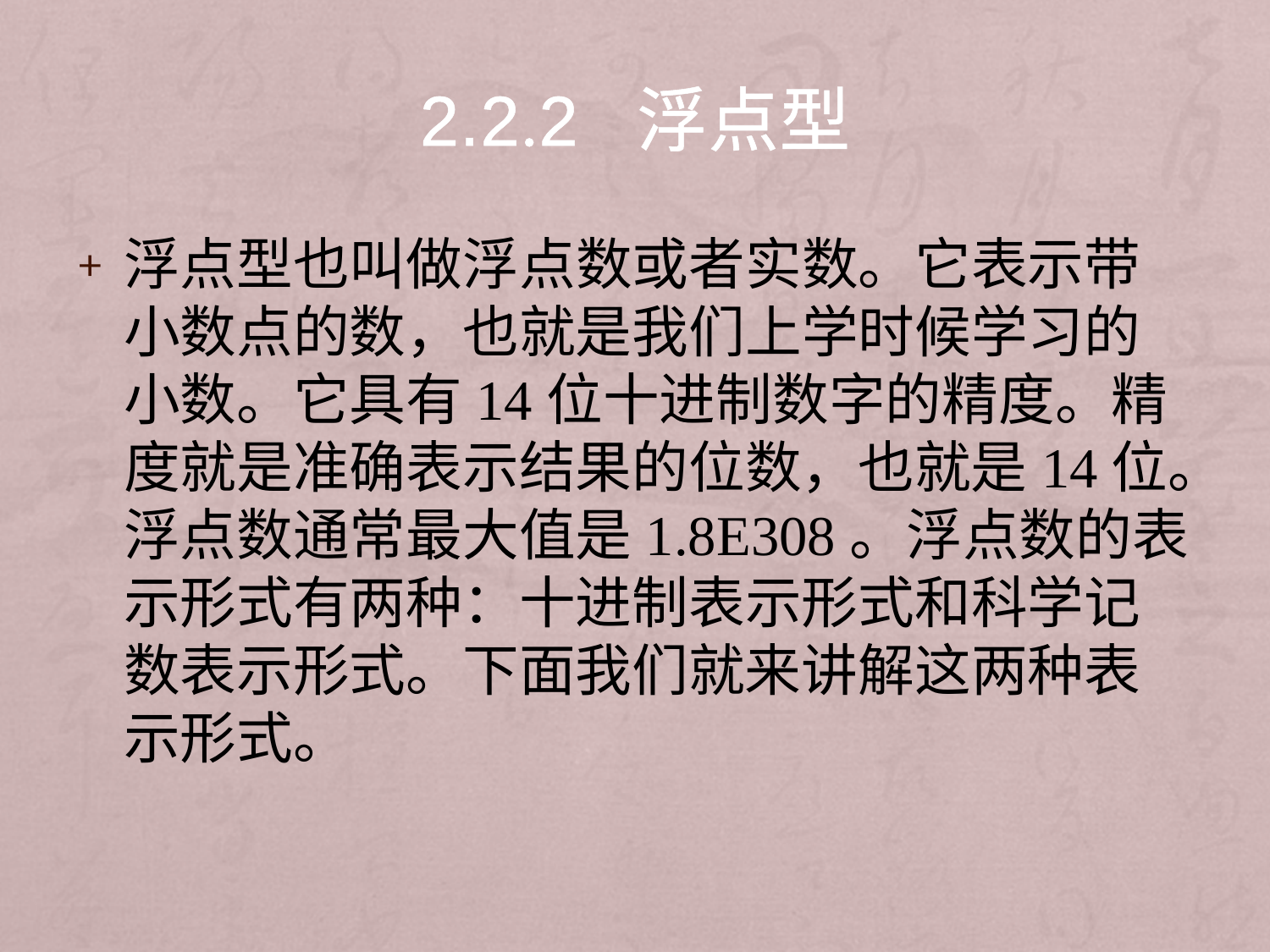

# 2.2.2  浮点型
浮点型也叫做浮点数或者实数。它表示带小数点的数，也就是我们上学时候学习的小数。它具有14位十进制数字的精度。精度就是准确表示结果的位数，也就是14位。浮点数通常最大值是1.8E308。浮点数的表示形式有两种：十进制表示形式和科学记数表示形式。下面我们就来讲解这两种表示形式。